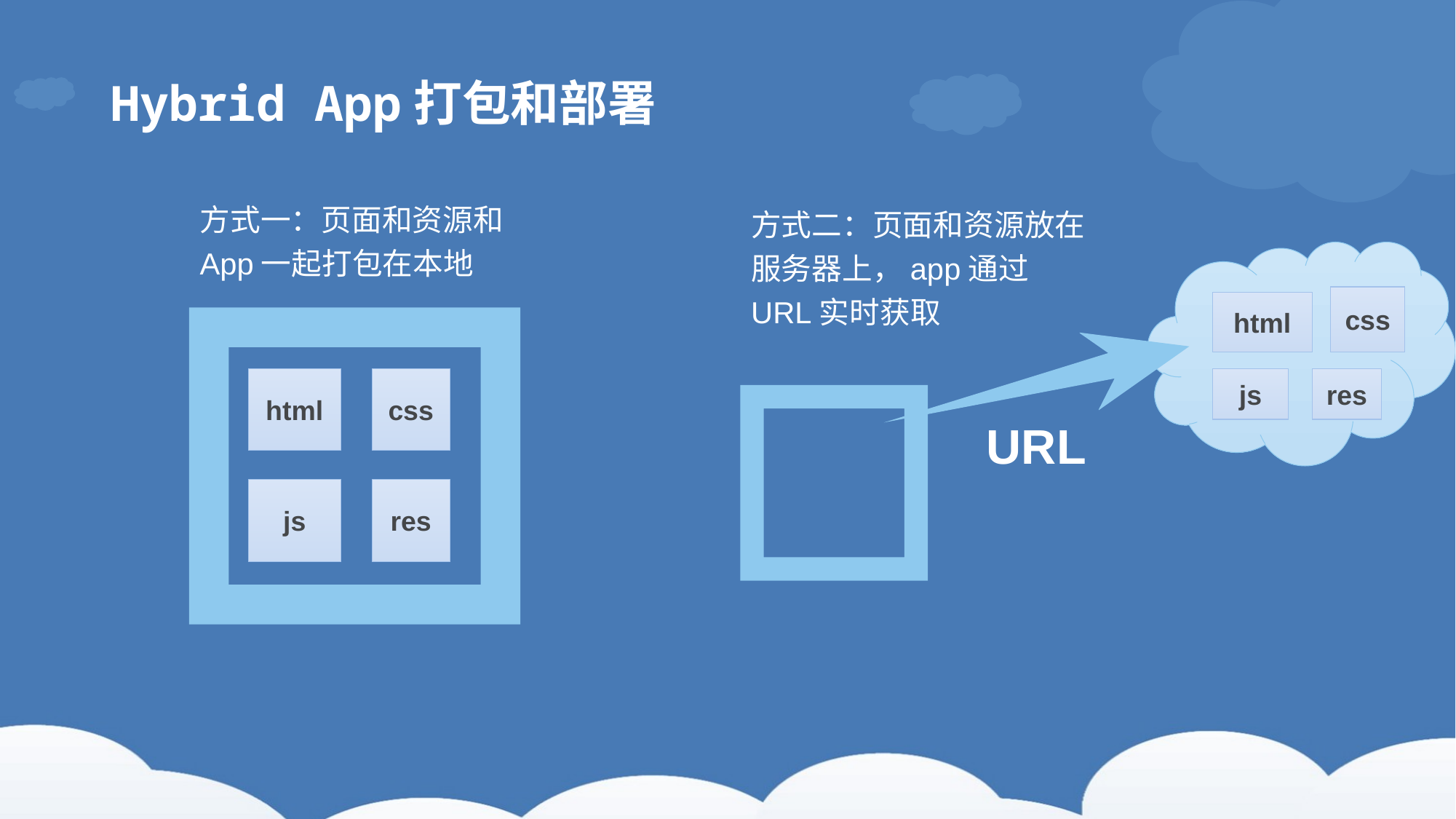

# Hybrid App打包和部署
方式一：页面和资源和App一起打包在本地
方式二：页面和资源放在服务器上，app通过URL实时获取

css
html

html
css
js
res

URL
js
res